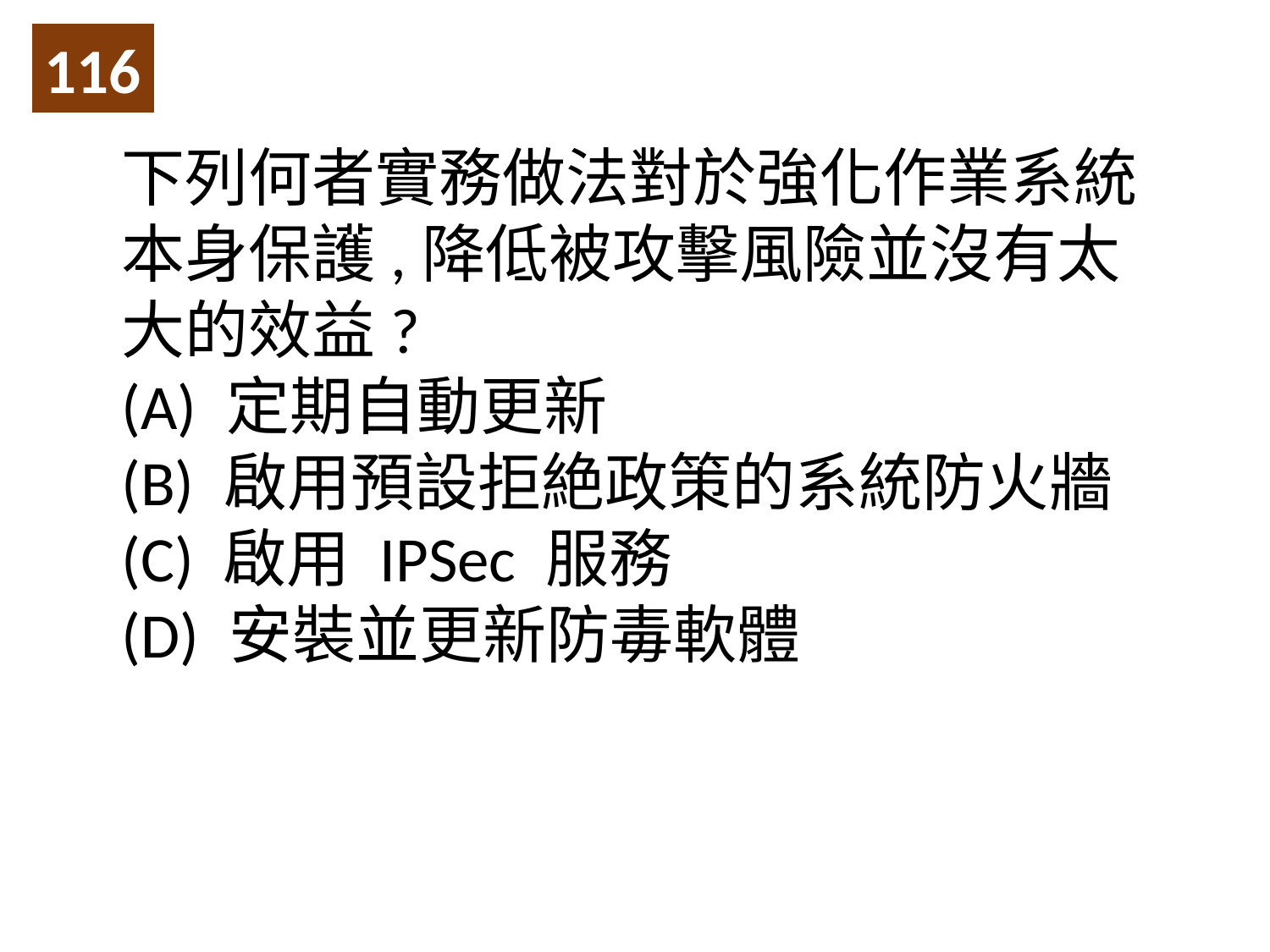

116
下列何者實務做法對於強化作業系統本身保護,降低被攻擊風險並沒有太大的效益?
(A) 定期自動更新
(B) 啟用預設拒絶政策的系統防火牆
(C) 啟用 IPSec 服務
(D) 安裝並更新防毒軟體